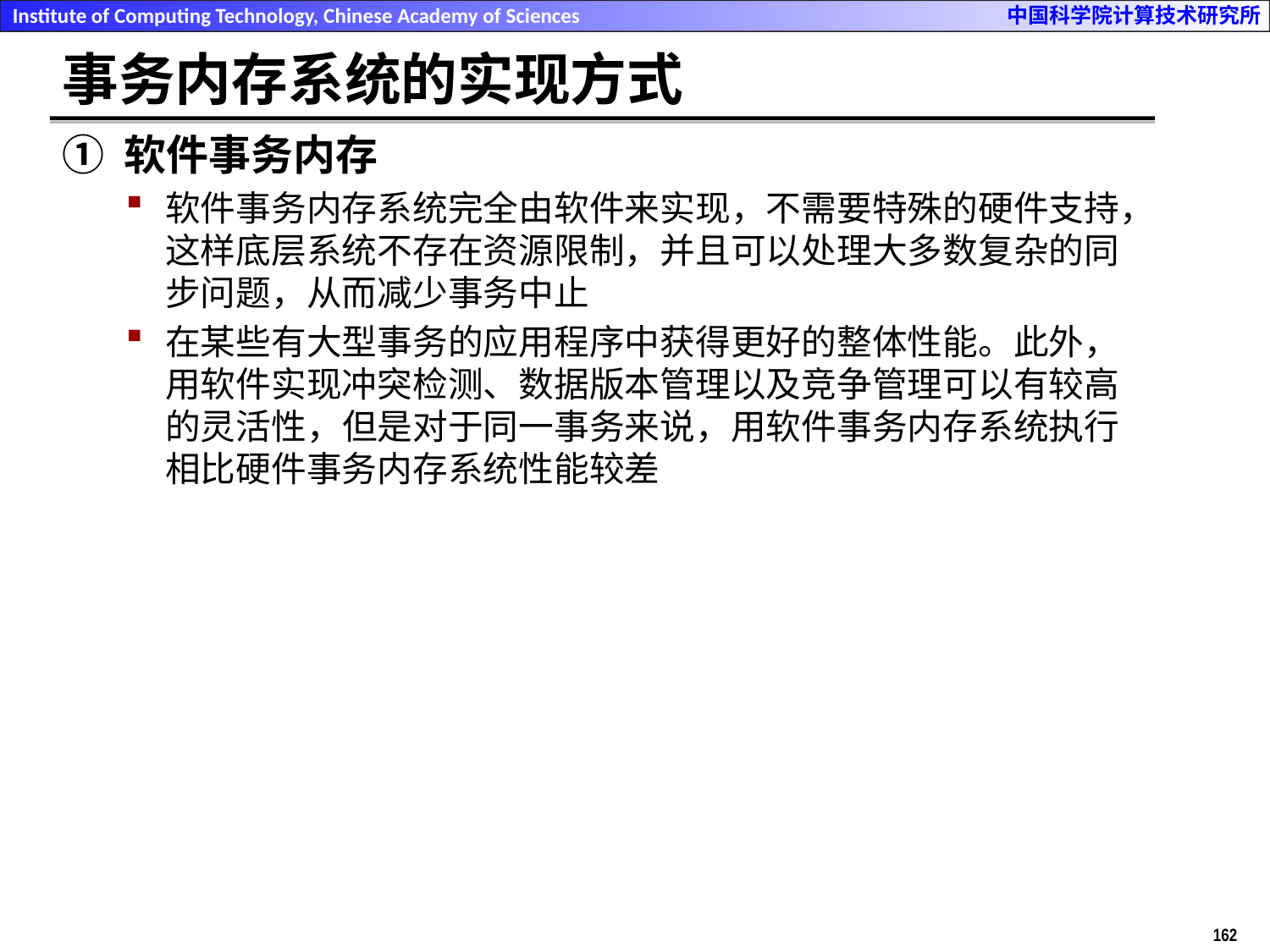

# 事务内存系统的实现方式
① 软件事务内存
软件事务内存系统完全由软件来实现，不需要特殊的硬件支持，这样底层系统不存在资源限制，并且可以处理大多数复杂的同步问题，从而减少事务中止
在某些有大型事务的应用程序中获得更好的整体性能。此外，用软件实现冲突检测、数据版本管理以及竞争管理可以有较高的灵活性，但是对于同一事务来说，用软件事务内存系统执行相比硬件事务内存系统性能较差